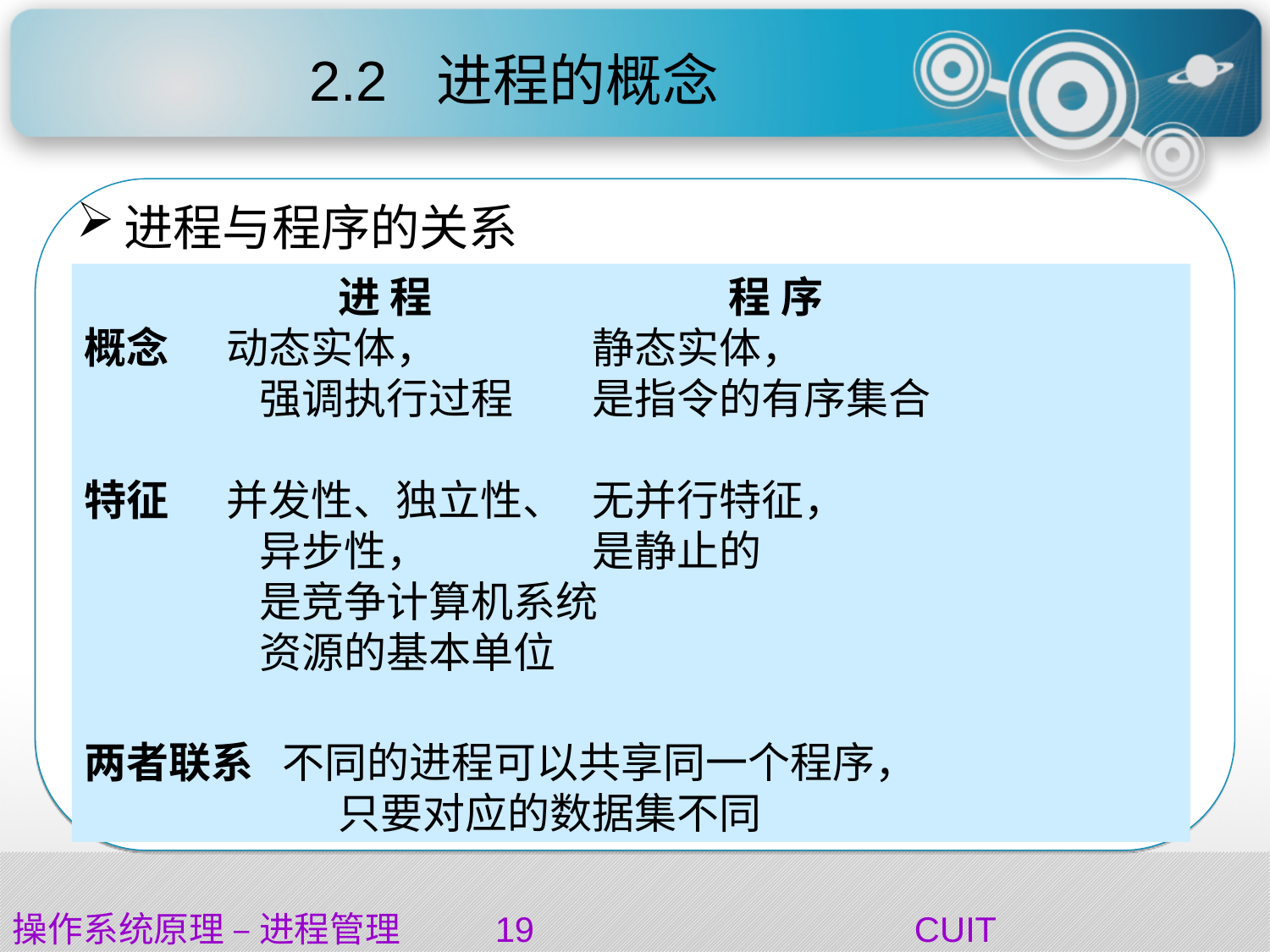

# 2.2 	进程的概念
进程与程序的关系
		进 程    		 程 序
概念      动态实体，		静态实体，
	    强调执行过程  	是指令的有序集合

特征      并发性、独立性、	无并行特征，
	    异步性，		是静止的
	    是竞争计算机系统
	    资源的基本单位

两者联系   不同的进程可以共享同一个程序，
		只要对应的数据集不同